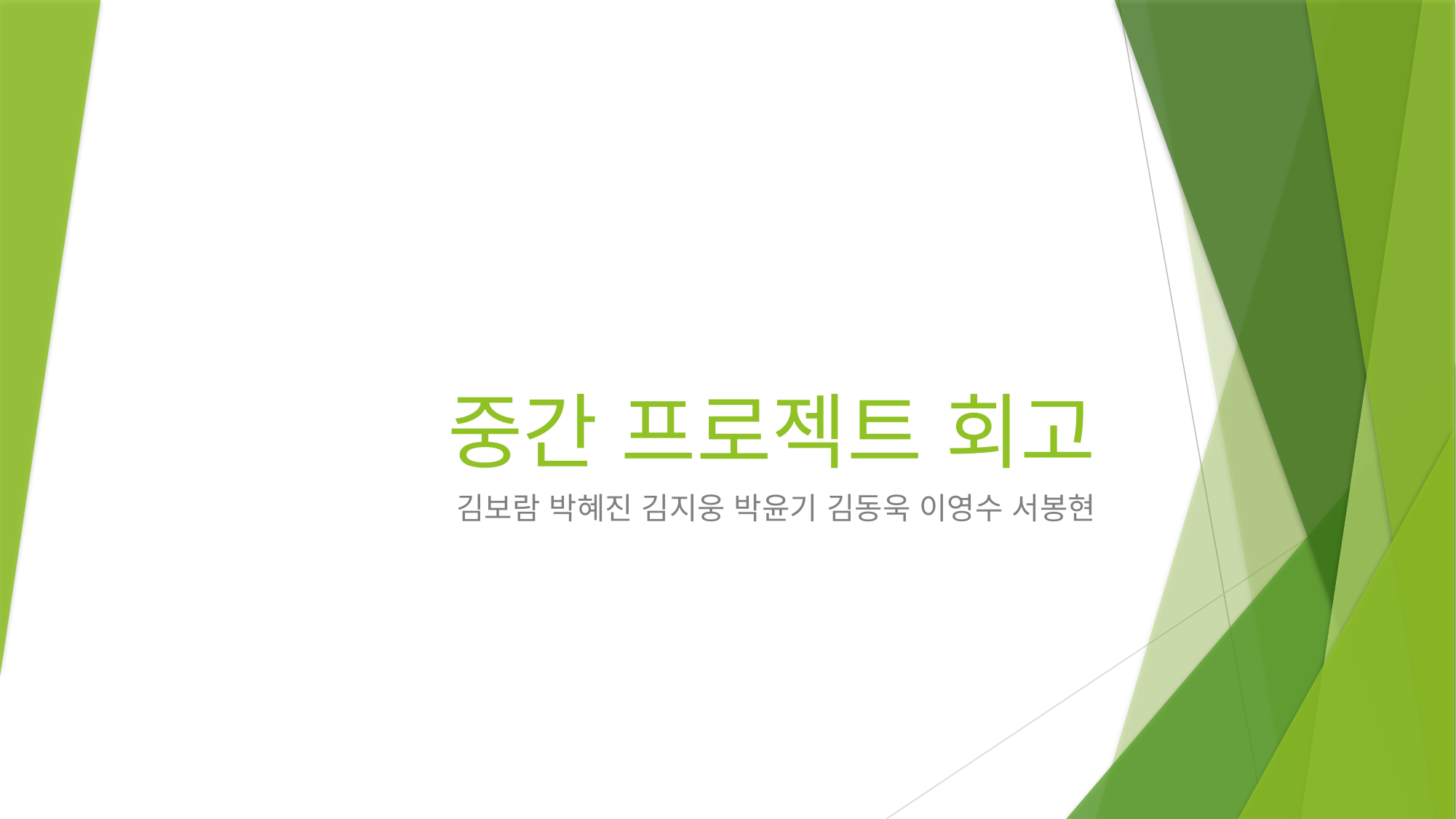

# 중간 프로젝트 회고
김보람 박혜진 김지웅 박윤기 김동욱 이영수 서봉현